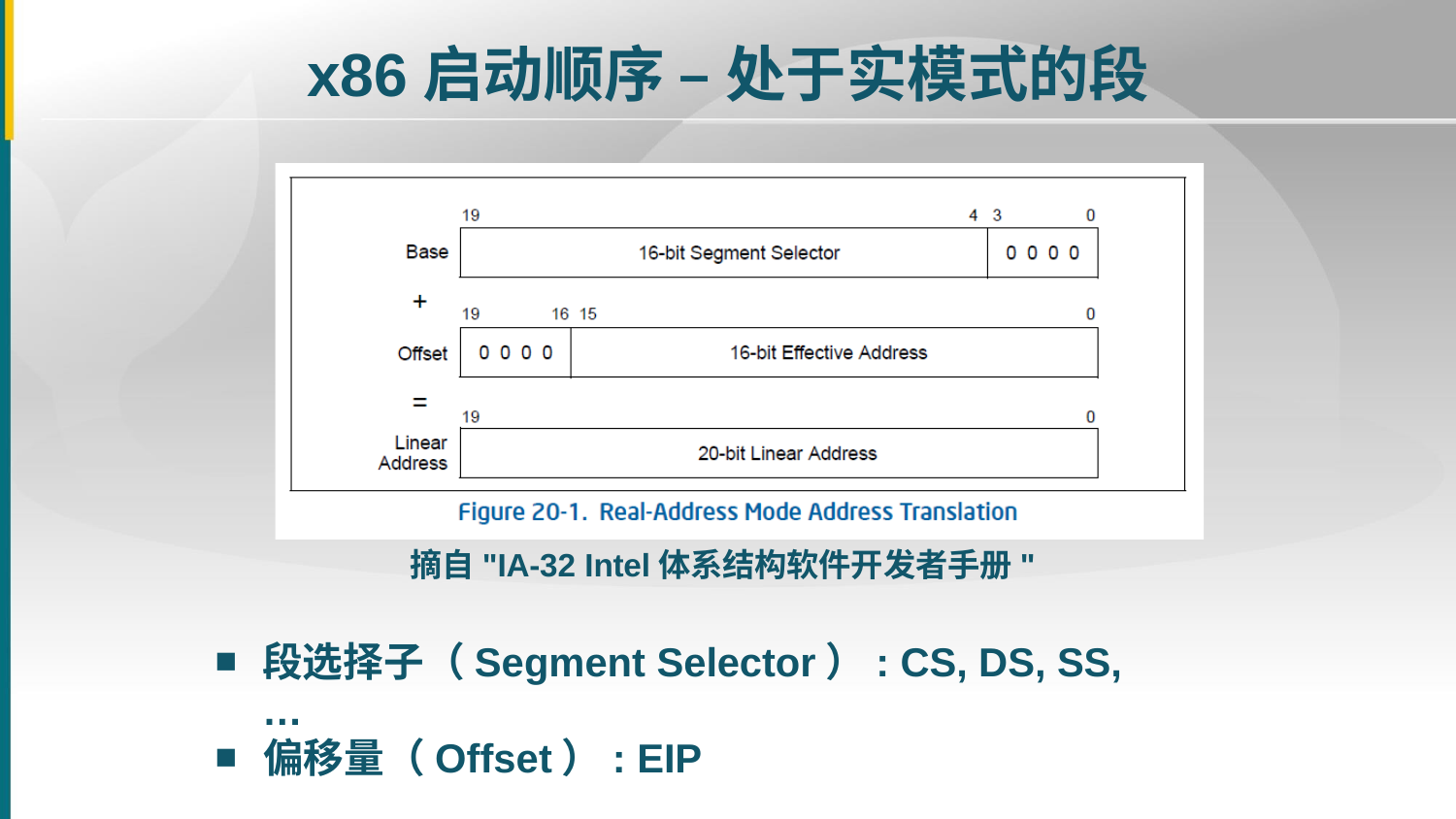

# x86启动顺序 – 处于实模式的段

摘自"IA-32 Intel体系结构软件开发者手册"

段选择子（Segment Selector）: CS, DS, SS, …
偏移量（Offset）: EIP